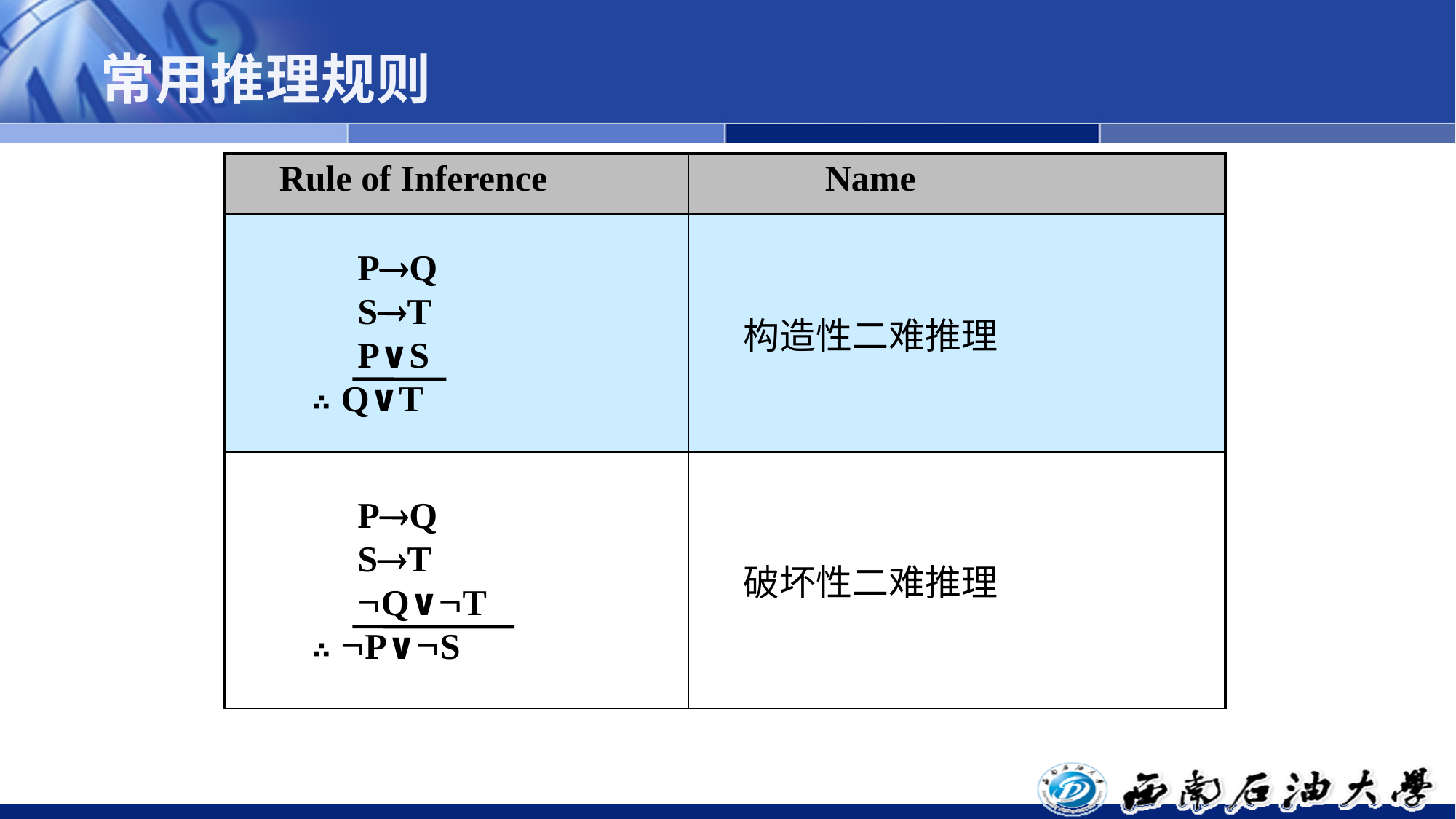

# 常用推理规则
| Rule of Inference | Name |
| --- | --- |
|  | 构造性二难推理 |
|  | 破坏性二难推理 |
     P→Q
     S→T
     P∨S
∴ Q∨T

     P→Q
     S→T
     ¬Q∨¬T
∴ ¬P∨¬S